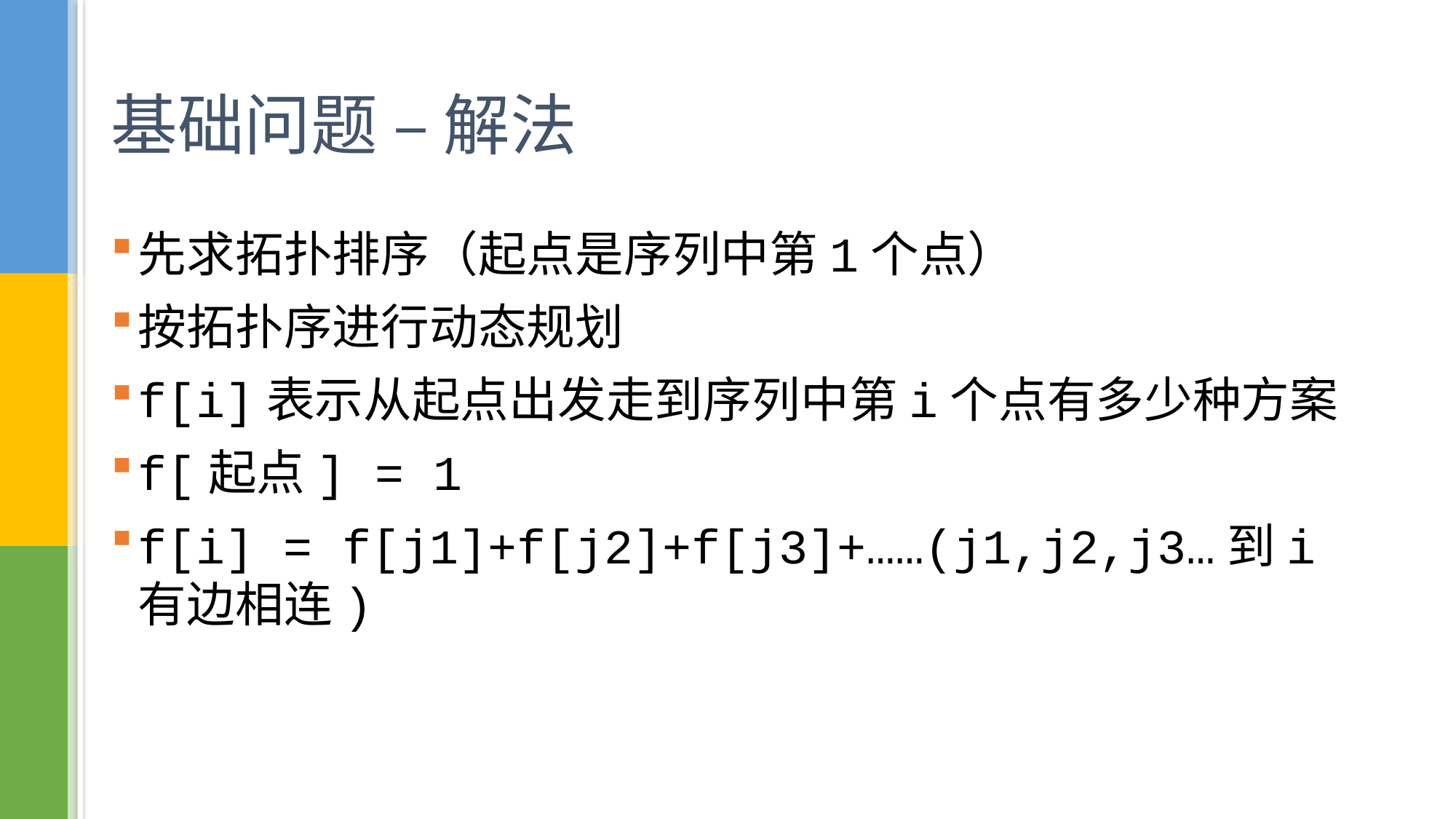

# 基础问题 – 解法
先求拓扑排序（起点是序列中第1个点）
按拓扑序进行动态规划
f[i]表示从起点出发走到序列中第i个点有多少种方案
f[起点] = 1
f[i] = f[j1]+f[j2]+f[j3]+……(j1,j2,j3…到i有边相连)